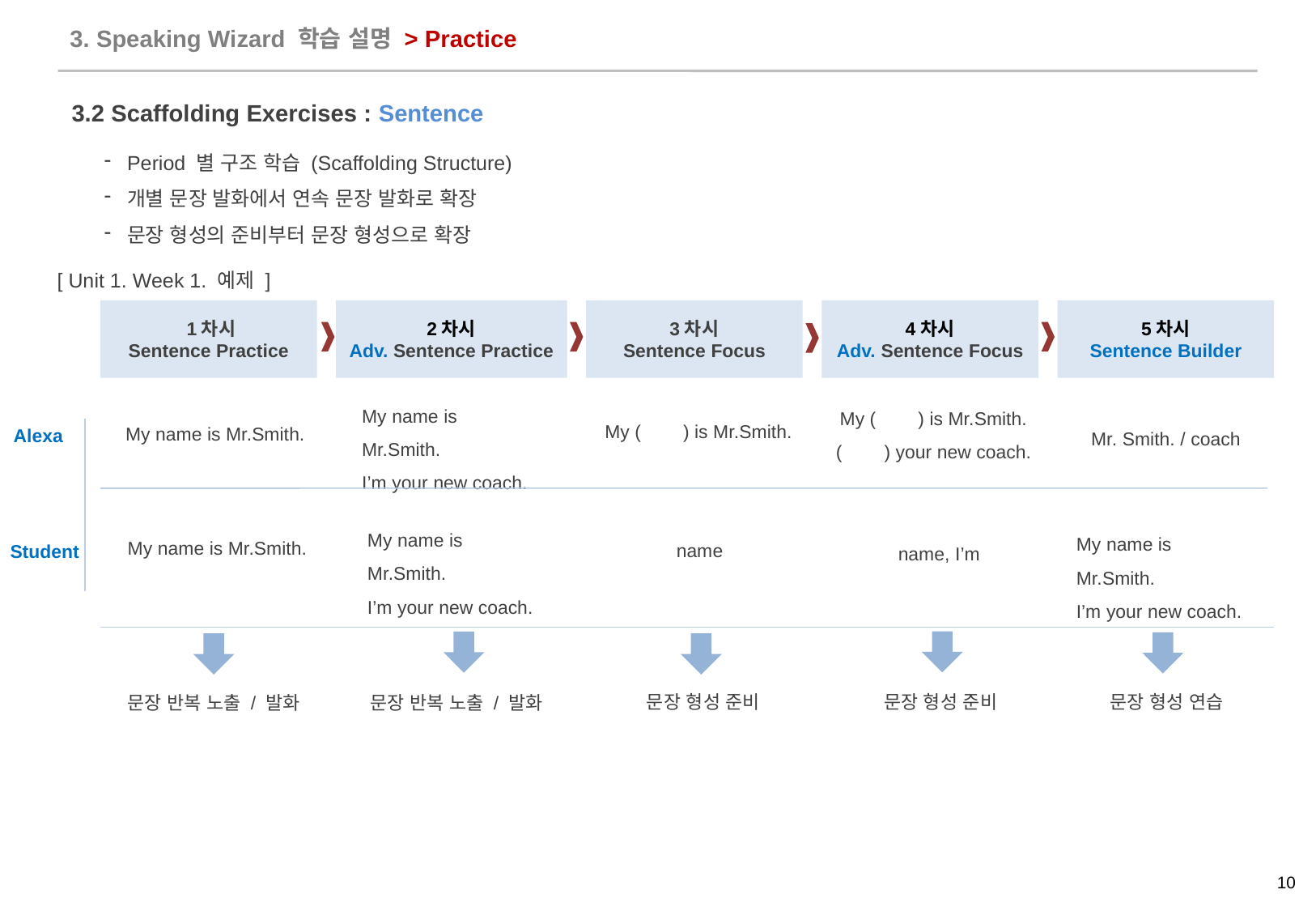

3. Speaking Wizard 학습 설명 > Practice
3.2 Scaffolding Exercises : Sentence
Period 별 구조 학습 (Scaffolding Structure)
개별 문장 발화에서 연속 문장 발화로 확장
문장 형성의 준비부터 문장 형성으로 확장
[ Unit 1. Week 1. 예제 ]
 1차시
Sentence Practice
2차시
Adv. Sentence Practice
3차시
Sentence Focus
4차시
Adv. Sentence Focus
5차시
Sentence Builder

My name is Mr.Smith.
I’m your new coach.
My (        ) is Mr.Smith.
(        ) your new coach.
Mr. Smith. / coach
My (        ) is Mr.Smith.
My name is Mr.Smith.
Alexa
My name is Mr.Smith.
I’m your new coach.
My name is Mr.Smith.
I’m your new coach.
name, I’m
My name is Mr.Smith.
name
Student

문장 형성 준비
문장 형성 준비
문장 형성 연습
문장 반복 노출 / 발화
문장 반복 노출 / 발화
10